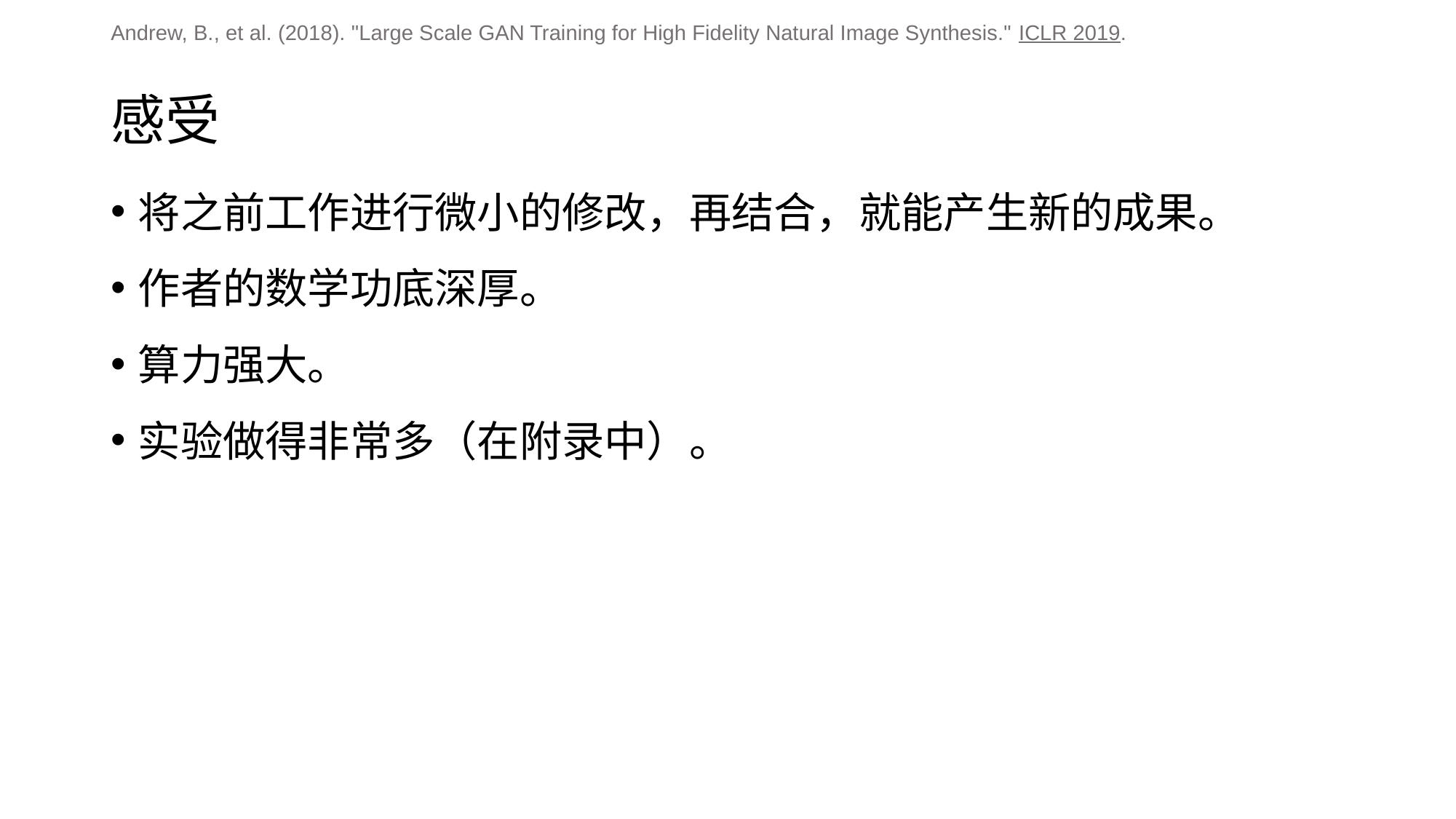

Andrew, B., et al. (2018). "Large Scale GAN Training for High Fidelity Natural Image Synthesis." ICLR 2019.
# 感受
将之前工作进行微小的修改，再结合，就能产生新的成果。
作者的数学功底深厚。
算力强大。
实验做得非常多（在附录中）。